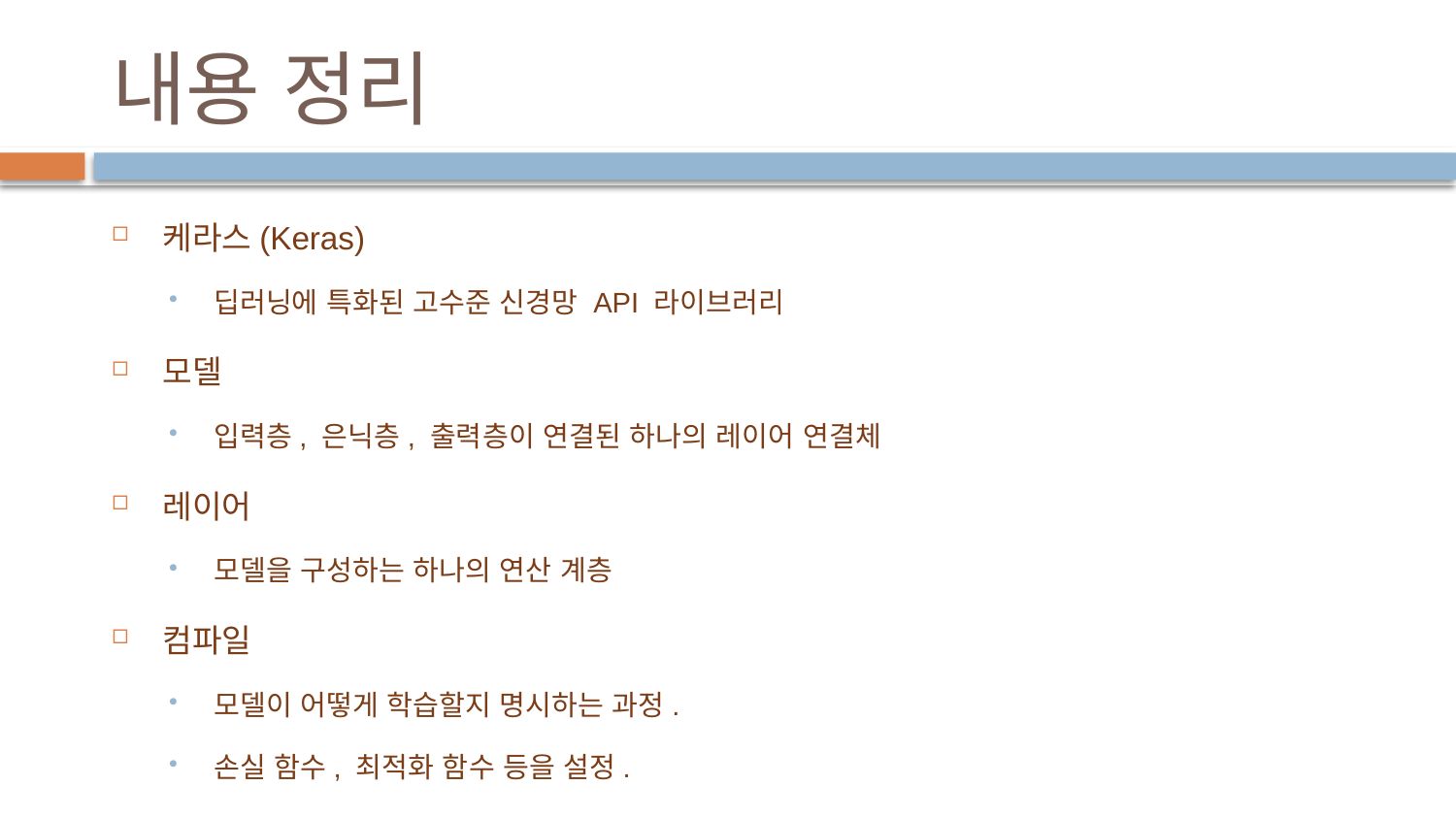

# 내용 정리
케라스(Keras)
딥러닝에 특화된 고수준 신경망 API 라이브러리
모델
입력층, 은닉층, 출력층이 연결된 하나의 레이어 연결체
레이어
모델을 구성하는 하나의 연산 계층
컴파일
모델이 어떻게 학습할지 명시하는 과정.
손실 함수, 최적화 함수 등을 설정.